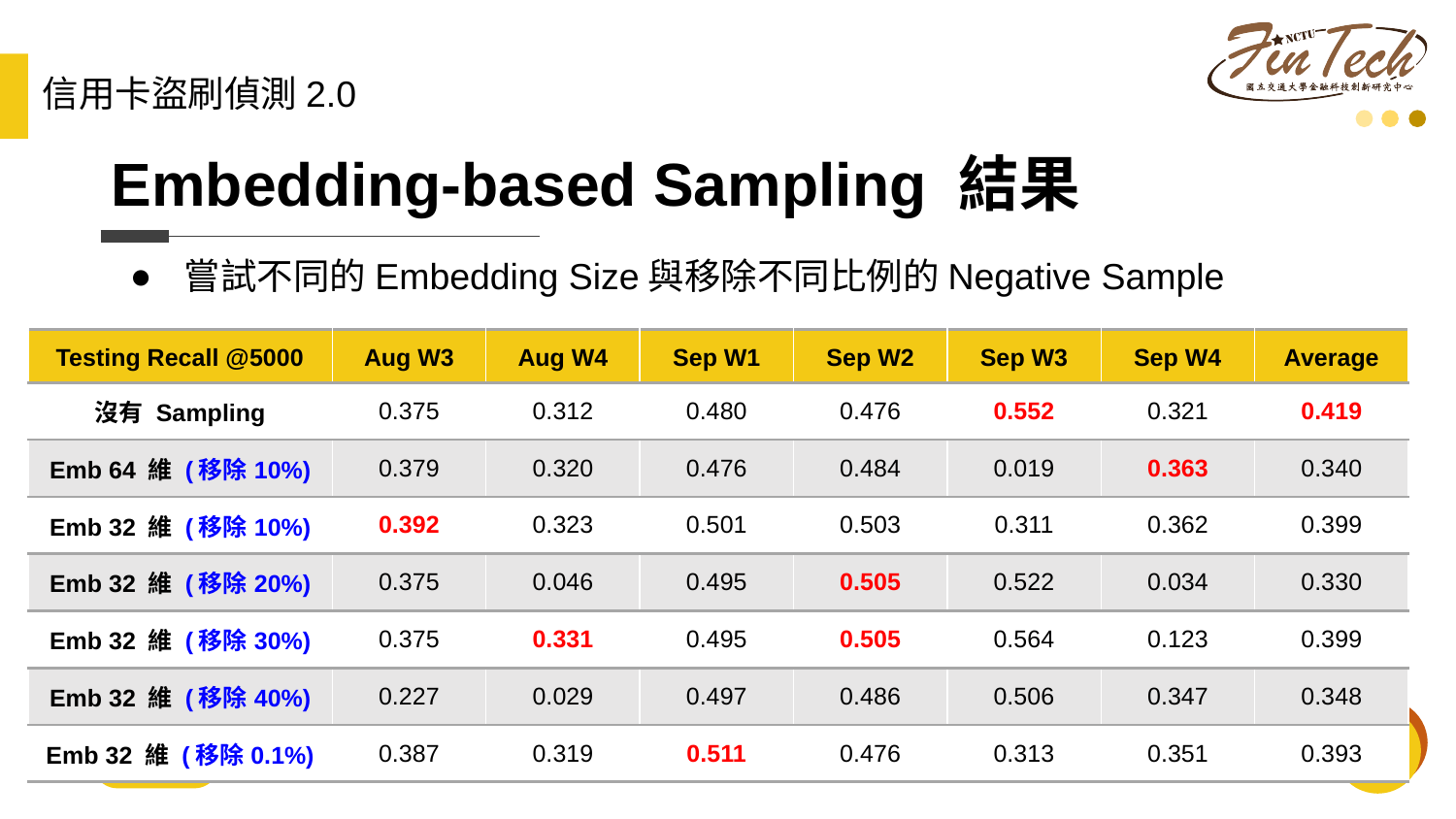

信用卡盜刷偵測2.0
# Embedding-based Sampling 結果
嘗試不同的Embedding Size與移除不同比例的Negative Sample
| Testing Recall @5000 | Aug W3 | Aug W4 | Sep W1 | Sep W2 | Sep W3 | Sep W4 | Average |
| --- | --- | --- | --- | --- | --- | --- | --- |
| 沒有 Sampling | 0.375 | 0.312 | 0.480 | 0.476 | 0.552 | 0.321 | 0.419 |
| Emb 64 維 (移除10%) | 0.379 | 0.320 | 0.476 | 0.484 | 0.019 | 0.363 | 0.340 |
| Emb 32 維 (移除10%) | 0.392 | 0.323 | 0.501 | 0.503 | 0.311 | 0.362 | 0.399 |
| Emb 32 維 (移除20%) | 0.375 | 0.046 | 0.495 | 0.505 | 0.522 | 0.034 | 0.330 |
| Emb 32 維 (移除30%) | 0.375 | 0.331 | 0.495 | 0.505 | 0.564 | 0.123 | 0.399 |
| Emb 32 維 (移除40%) | 0.227 | 0.029 | 0.497 | 0.486 | 0.506 | 0.347 | 0.348 |
| Emb 32 維 (移除0.1%) | 0.387 | 0.319 | 0.511 | 0.476 | 0.313 | 0.351 | 0.393 |
12